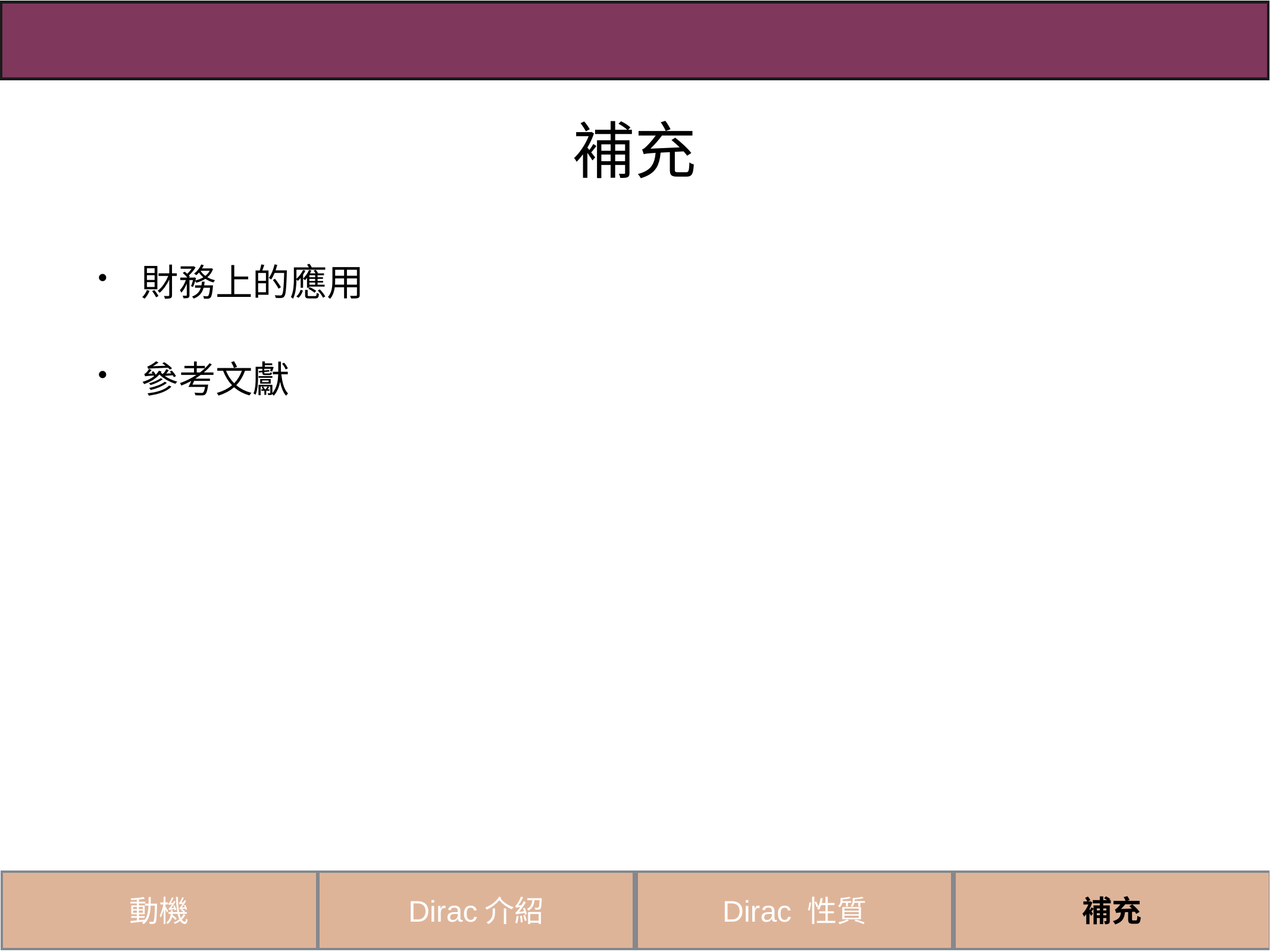

# 補充
財務上的應用
參考文獻
動機
Dirac介紹
Dirac 性質
補充